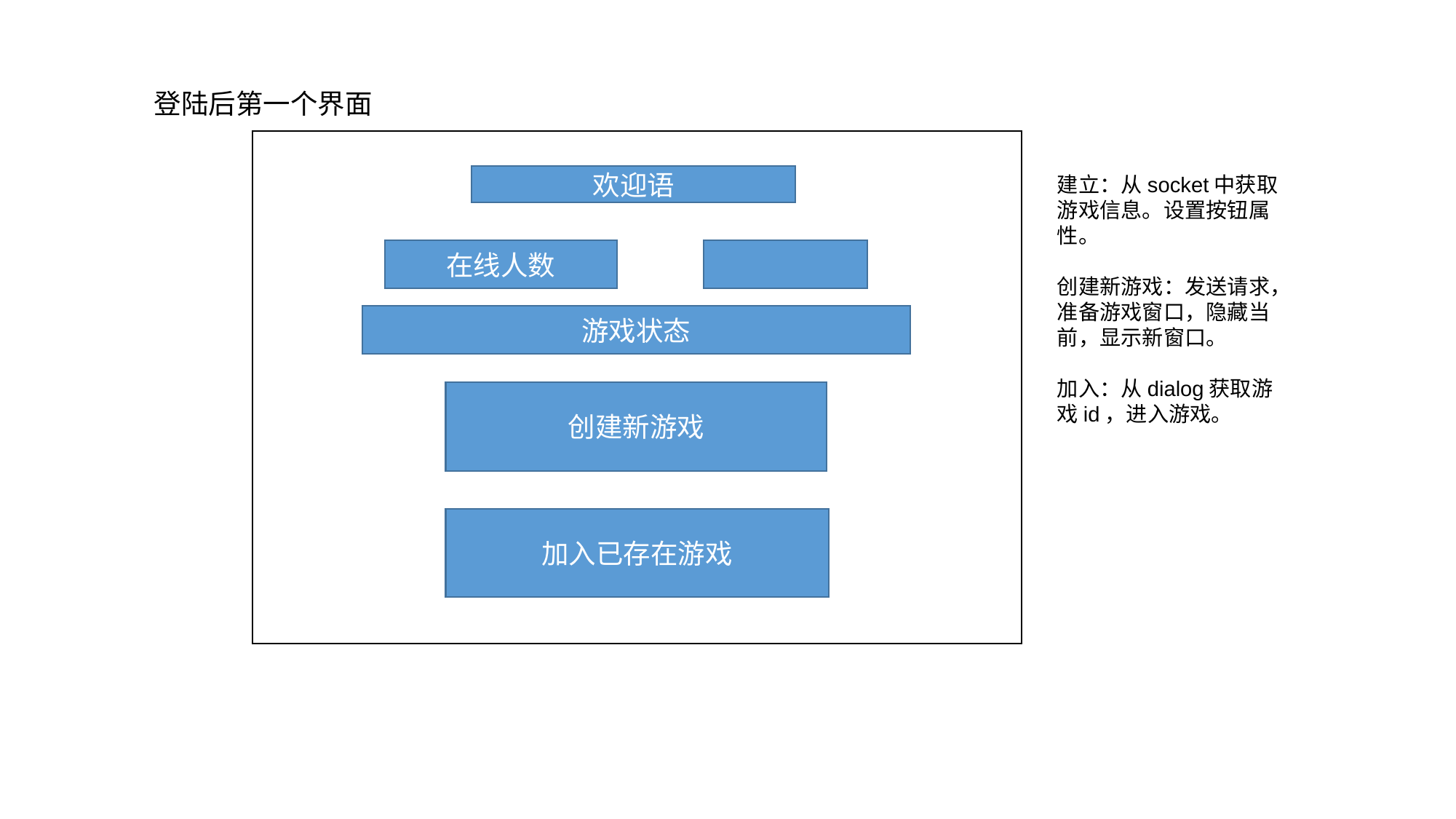

登陆后第一个界面

建立：从socket中获取游戏信息。设置按钮属性。

创建新游戏：发送请求，准备游戏窗口，隐藏当前，显示新窗口。

加入：从dialog获取游戏id，进入游戏。

欢迎语
在线人数

游戏状态
创建新游戏
加入已存在游戏